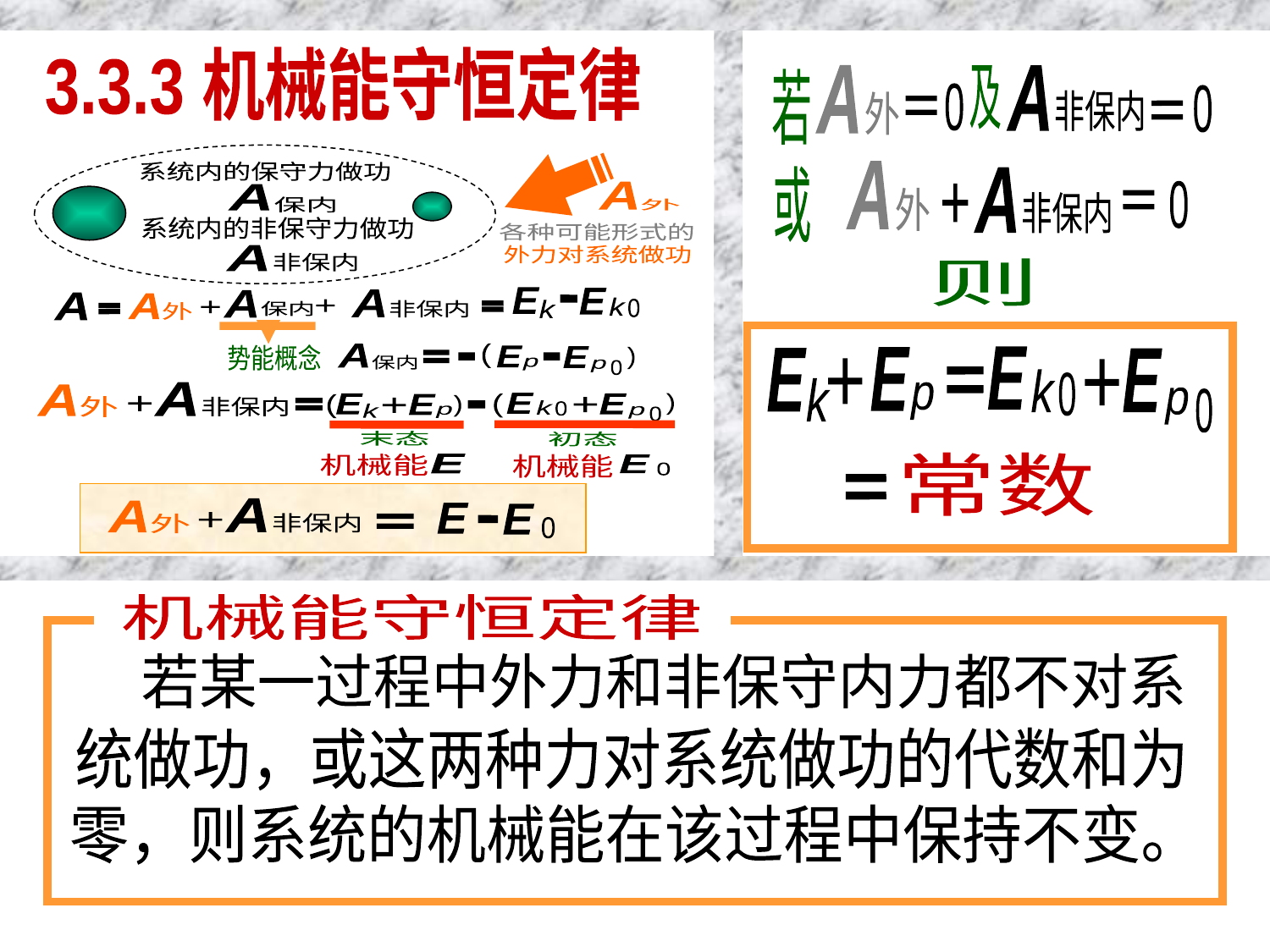

# 机械能守恒
3.3.3 机械能守恒定律

系统内的保守力做功
A
外
A
保内

系统内的非保守力做功
各种可能形式的
外力对系统做功
A
非保内
E
k
E
k
0

A
A
A
A

+
非保内
+
保内
外

势能概念
(
E
p
E
p
0
)

A
保内

A
A

E
k
0
E
)
E
k
(
E
p
(
)
+
外
非保内
+
+

p
0

末态
初态
机械能
E
机械能
E
0

A
A
E
E
0

+
非保内
外
A
外
及
A
非保内
若
0

0

A
外
或
A
非保内

0
+
则

E
k
0
E
+
p
0
E
p
E
k

+
常数

机械能守恒定律

若某一过程中外力和非保守内力都不对系
统做功，或这两种力对系统做功的代数和为
零，则系统的机械能在该过程中保持不变。